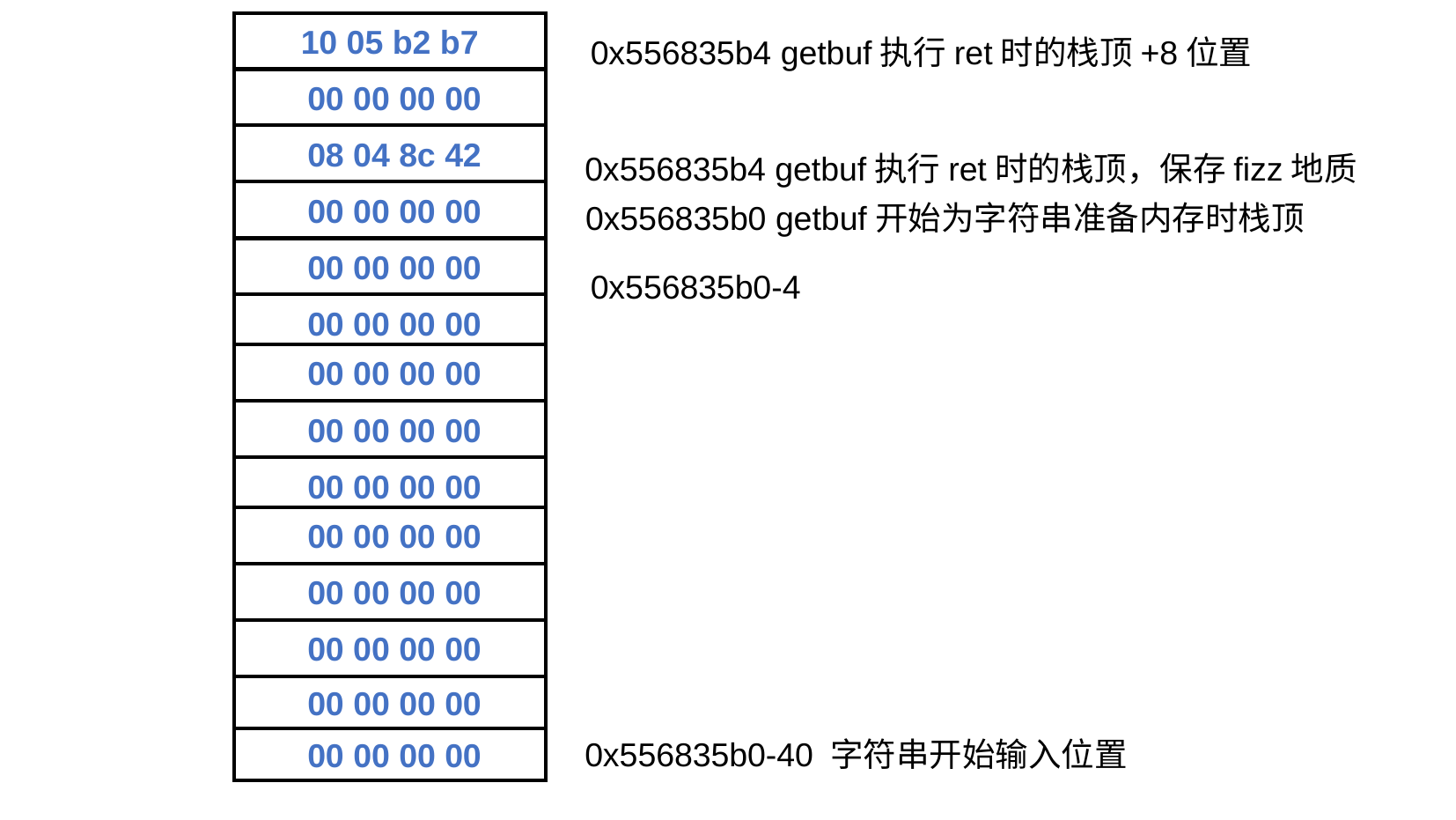

10 05 b2 b7
0x556835b4 getbuf执行ret时的栈顶+8位置
  00 00 00 00
  08 04 8c 42
0x556835b4 getbuf执行ret时的栈顶，保存fizz地质
  00 00 00 00
0x556835b0 getbuf开始为字符串准备内存时栈顶
 00 00 00 00
0x556835b0-4
 00 00 00 00
 00 00 00 00
 00 00 00 00
 00 00 00 00
 00 00 00 00
 00 00 00 00
 00 00 00 00
 00 00 00 00
0x556835b0-40 字符串开始输入位置
 00 00 00 00